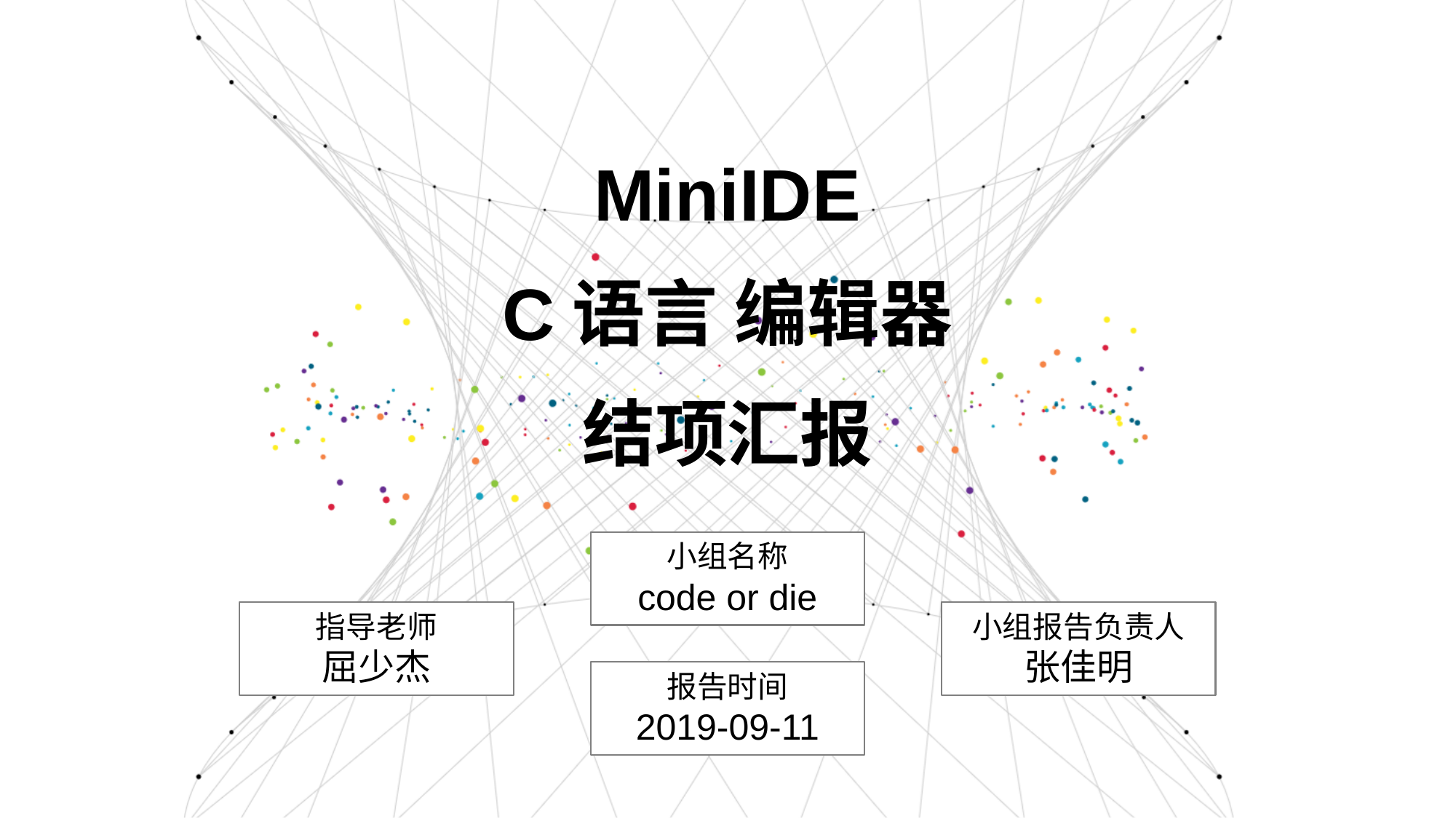

MiniIDE
C语言 编辑器
结项汇报
小组名称
code or die
指导老师
屈少杰
小组报告负责人
张佳明
报告时间
2019-09-11